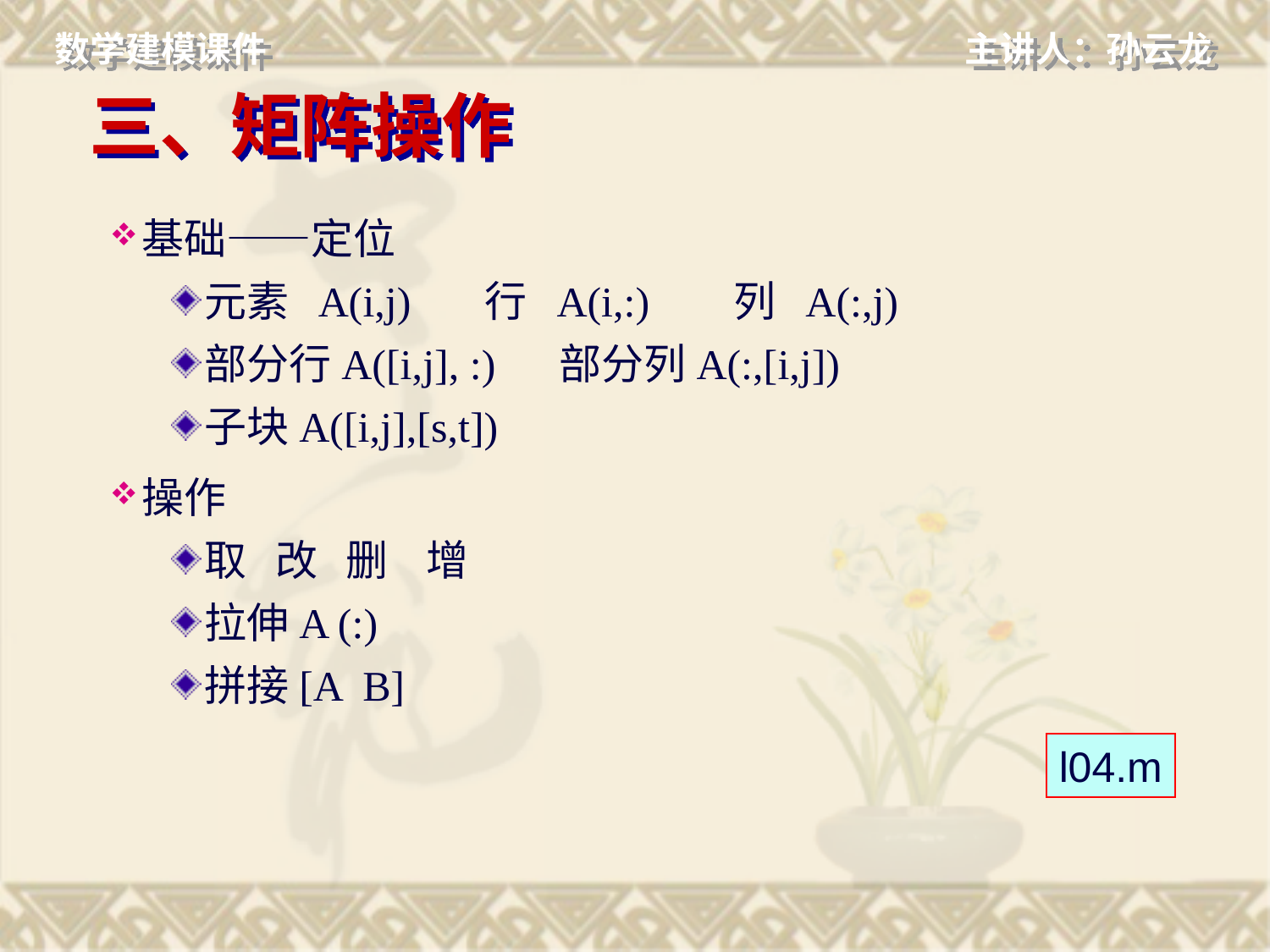

# 三、矩阵操作
基础——定位
元素  A(i,j)      行  A(i,:)       列  A(:,j)
部分行A([i,j], :)     部分列A(:,[i,j])
子块A([i,j],[s,t])
操作
取   改   删    增
拉伸A (:)
拼接[A  B]
l04.m